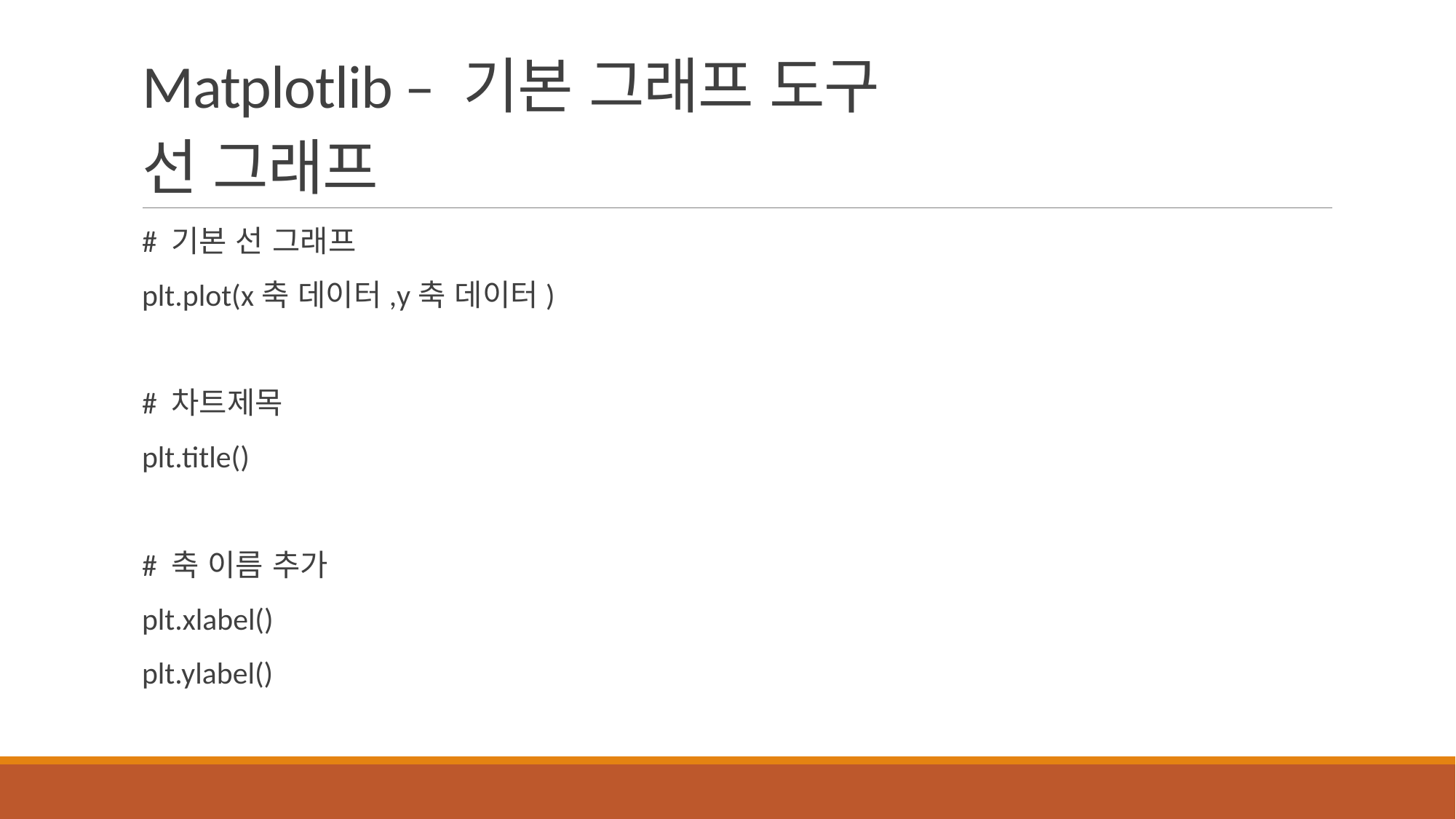

# Matplotlib – 기본 그래프 도구 선 그래프
# 기본 선 그래프
plt.plot(x축 데이터,y축 데이터)

# 차트제목
plt.title()

# 축 이름 추가
plt.xlabel()
plt.ylabel()